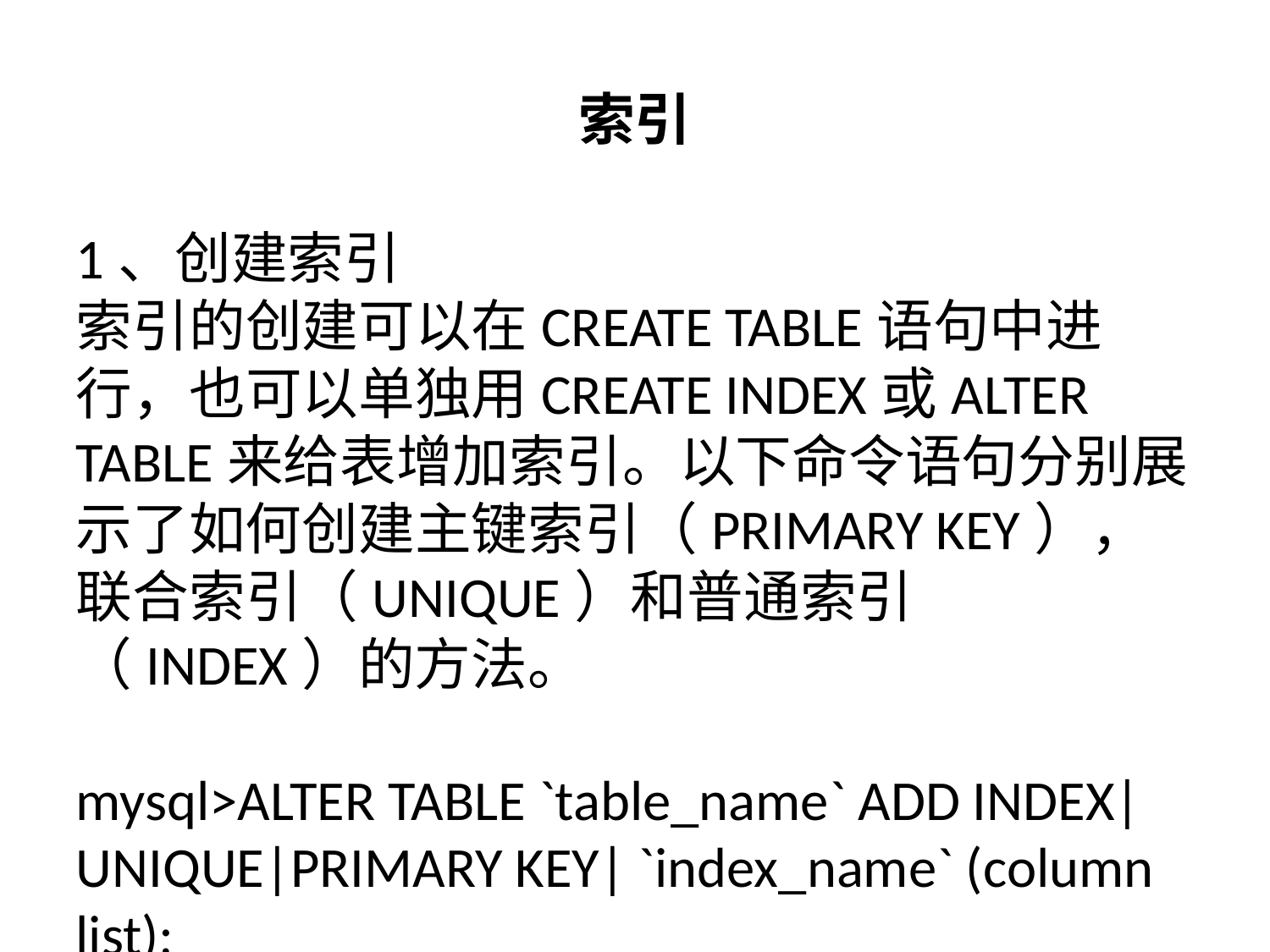

索引
1、创建索引
索引的创建可以在CREATE TABLE语句中进行，也可以单独用CREATE INDEX或ALTER TABLE来给表增加索引。以下命令语句分别展示了如何创建主键索引（PRIMARY KEY），联合索引（UNIQUE）和普通索引（INDEX）的方法。

mysql>ALTER TABLE `table_name` ADD INDEX|UNIQUE|PRIMARY KEY| `index_name` (column list);
mysql>CREATE [UNIQUE] INDEX `index_name` ON `table_name` (column_list);